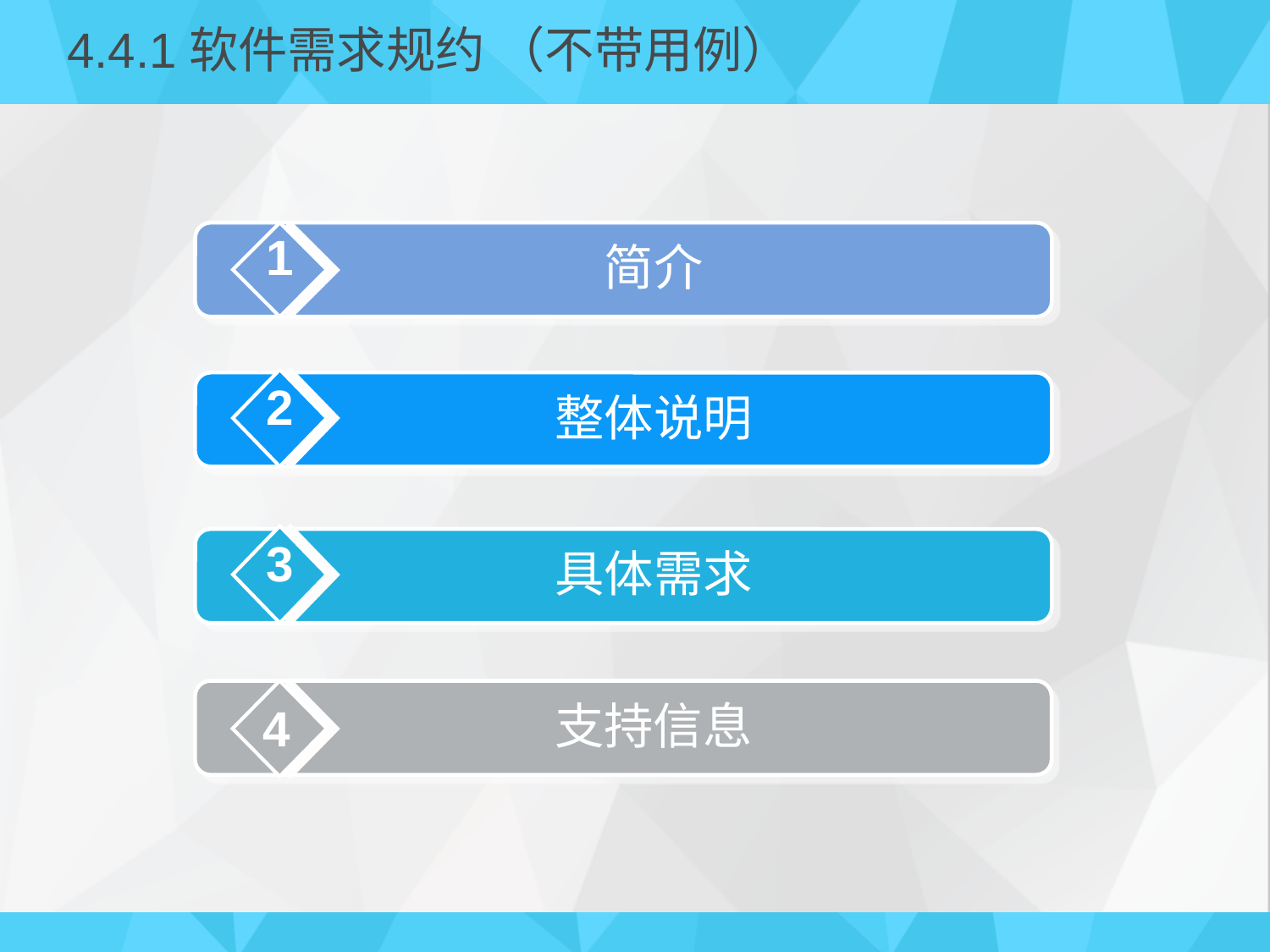

# 4.4.1软件需求规约 （不带用例）
1

简介

2

整体说明

3

具体需求

支持信息
4
4